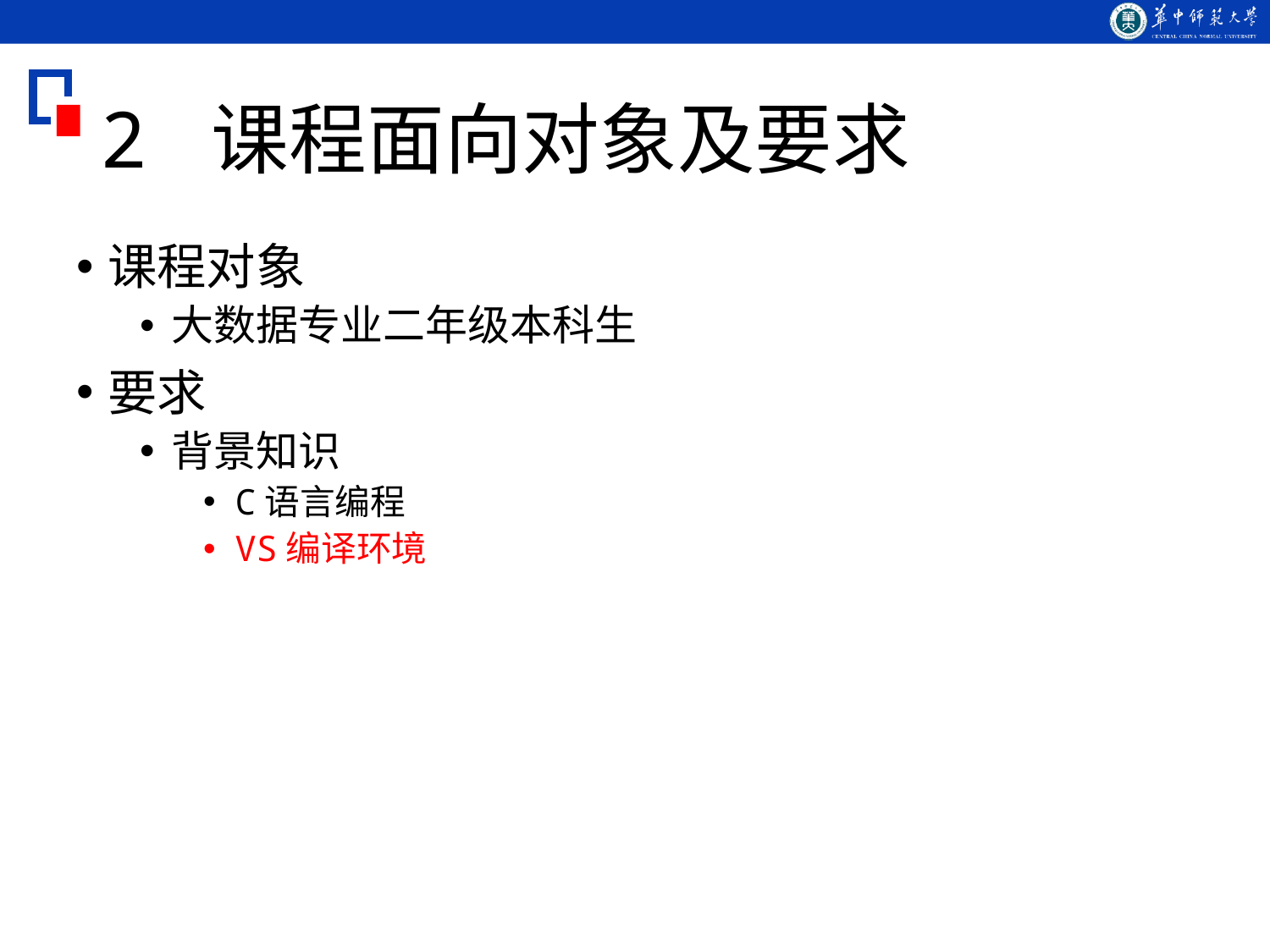

# 2 课程面向对象及要求
课程对象
大数据专业二年级本科生
要求
背景知识
C语言编程
VS编译环境